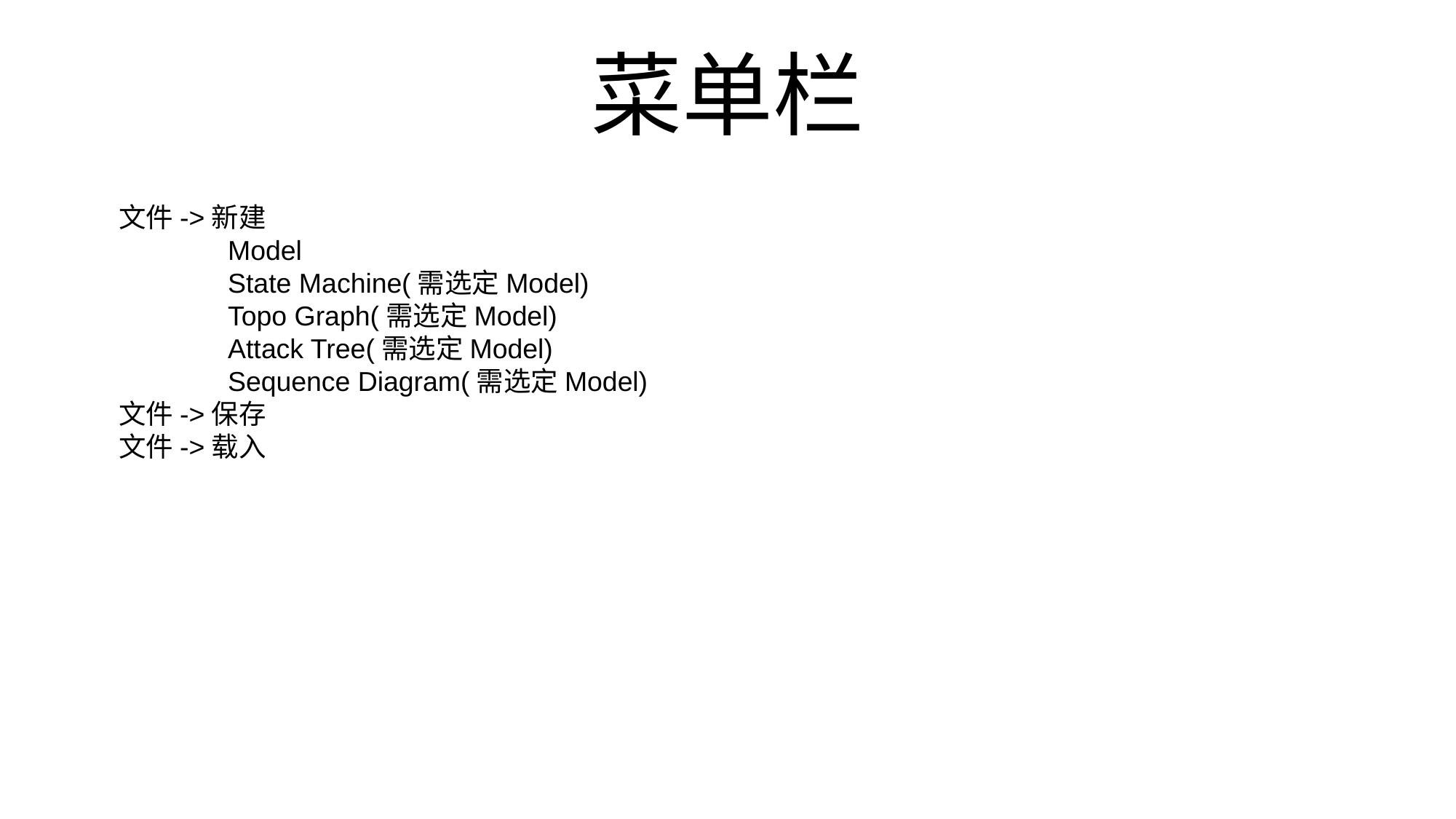

菜单栏
文件->新建
	Model
	State Machine(需选定Model)
	Topo Graph(需选定Model)
	Attack Tree(需选定Model)
	Sequence Diagram(需选定Model)
文件->保存
文件->载入